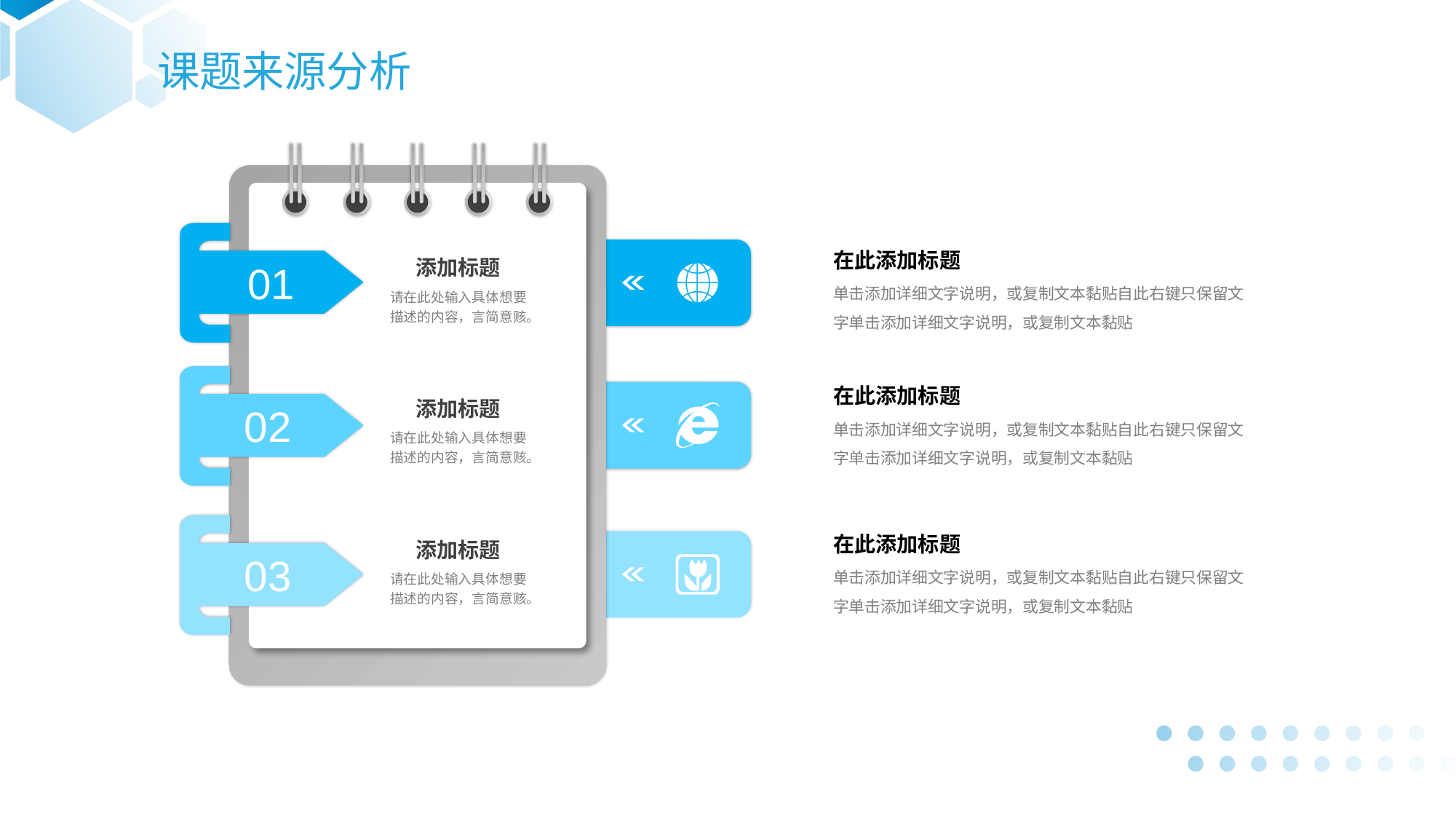

课题来源分析

在此添加标题
添加标题
请在此处输入具体想要描述的内容，言简意赅。
01

单击添加详细文字说明，或复制文本黏贴自此右键只保留文字单击添加详细文字说明，或复制文本黏贴

在此添加标题
添加标题
请在此处输入具体想要描述的内容，言简意赅。
02

单击添加详细文字说明，或复制文本黏贴自此右键只保留文字单击添加详细文字说明，或复制文本黏贴

在此添加标题
添加标题
请在此处输入具体想要描述的内容，言简意赅。
03
单击添加详细文字说明，或复制文本黏贴自此右键只保留文字单击添加详细文字说明，或复制文本黏贴